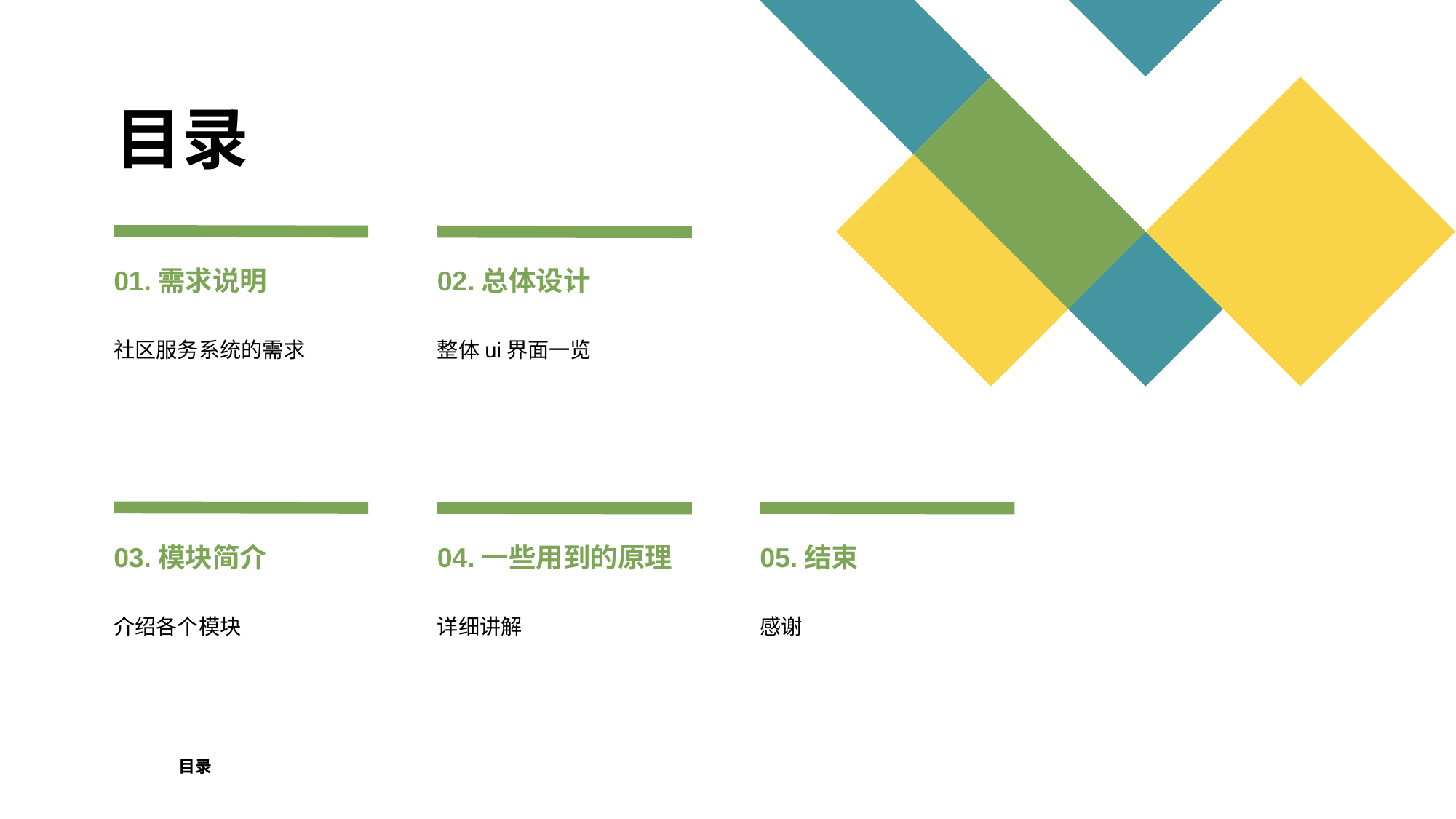

# 目录
01.需求说明
02.总体设计
社区服务系统的需求
整体ui界面一览
03.模块简介
04.一些用到的原理
05.结束
介绍各个模块
详细讲解
感谢
2
目录